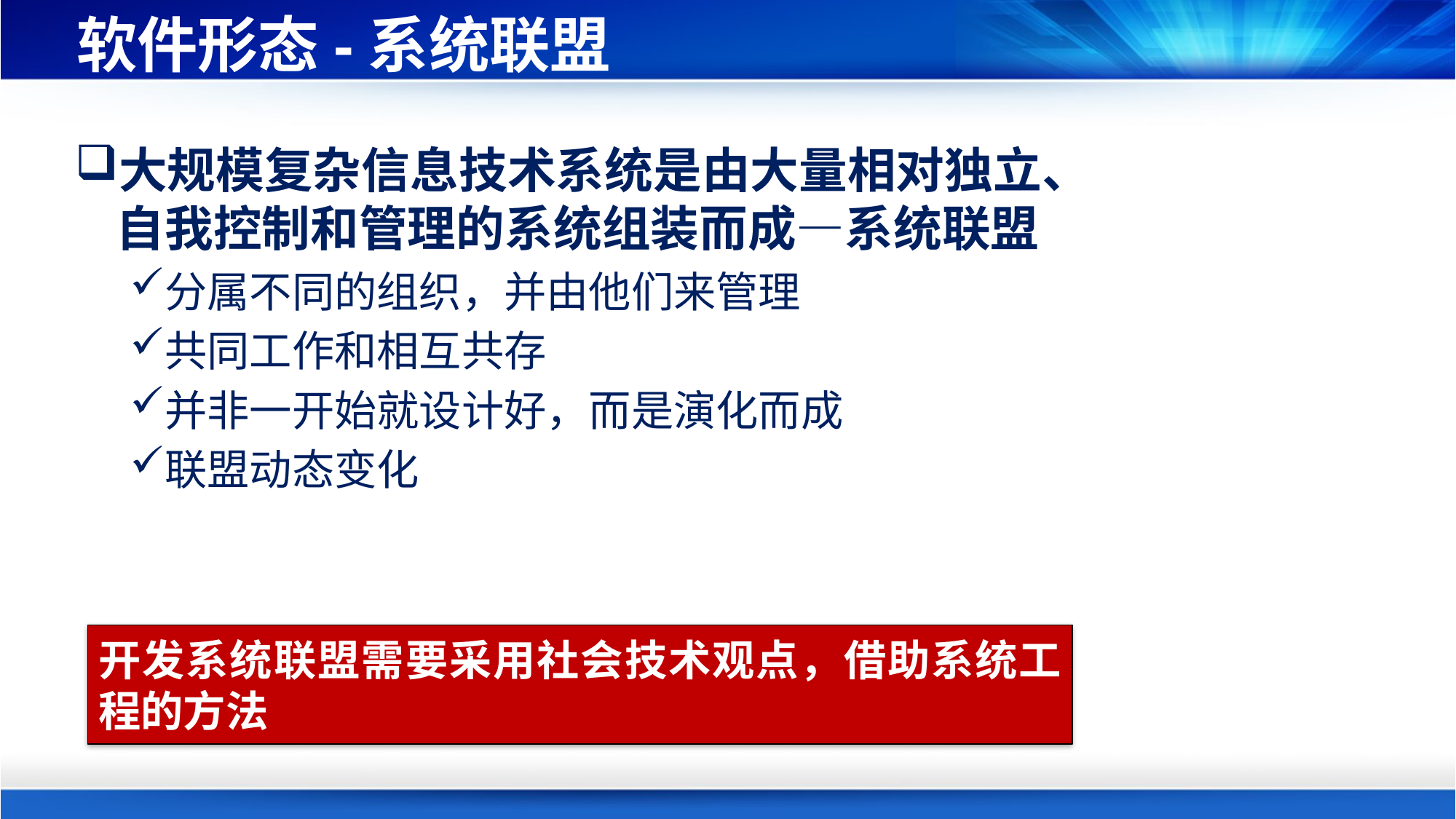

# 软件形态-系统联盟
大规模复杂信息技术系统是由大量相对独立、自我控制和管理的系统组装而成—系统联盟
分属不同的组织，并由他们来管理
共同工作和相互共存
并非一开始就设计好，而是演化而成
联盟动态变化

开发系统联盟需要采用社会技术观点，借助系统工程的方法